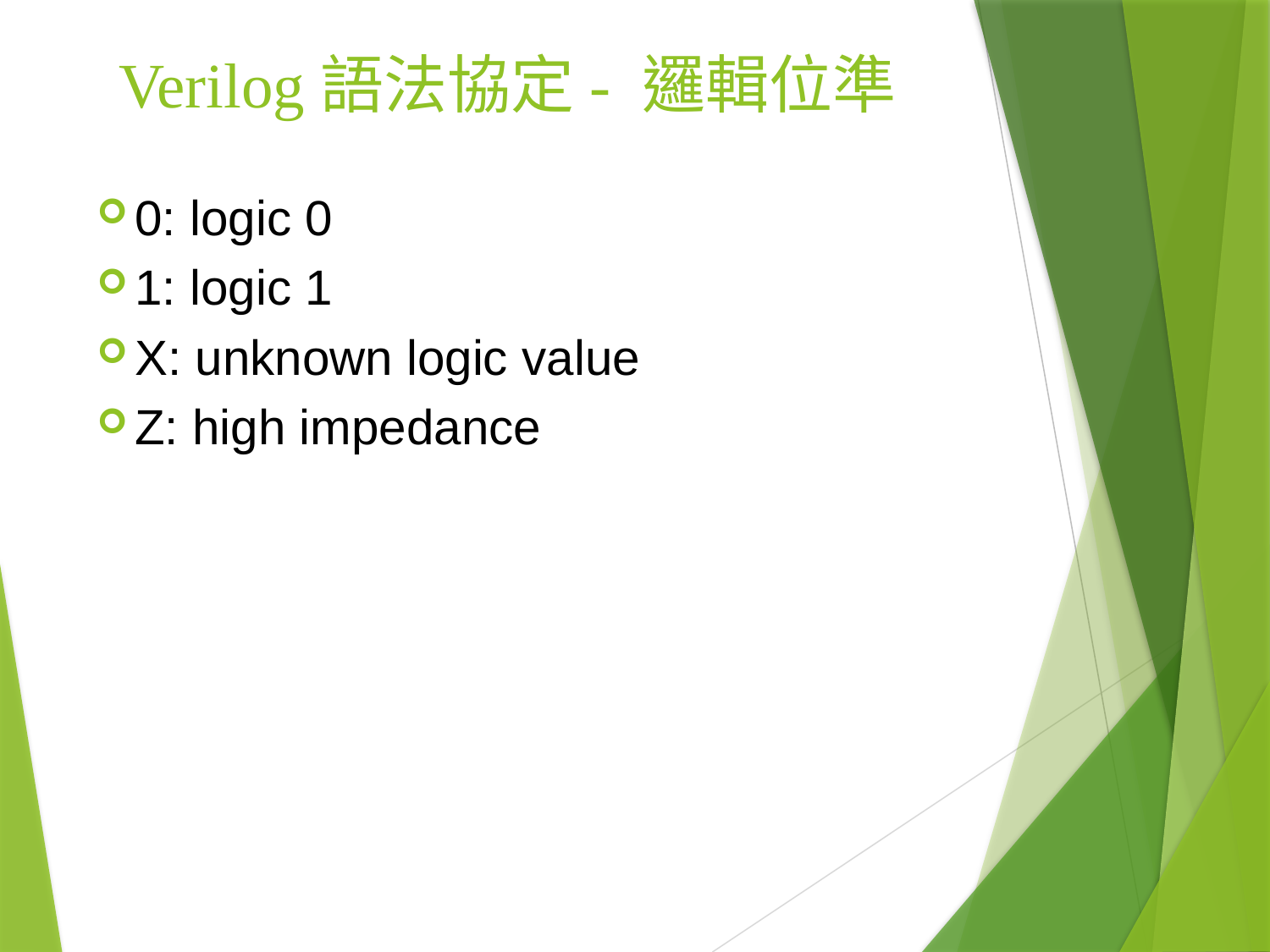

# Verilog語法協定- 邏輯位準
0: logic 0
1: logic 1
X: unknown logic value
Z: high impedance